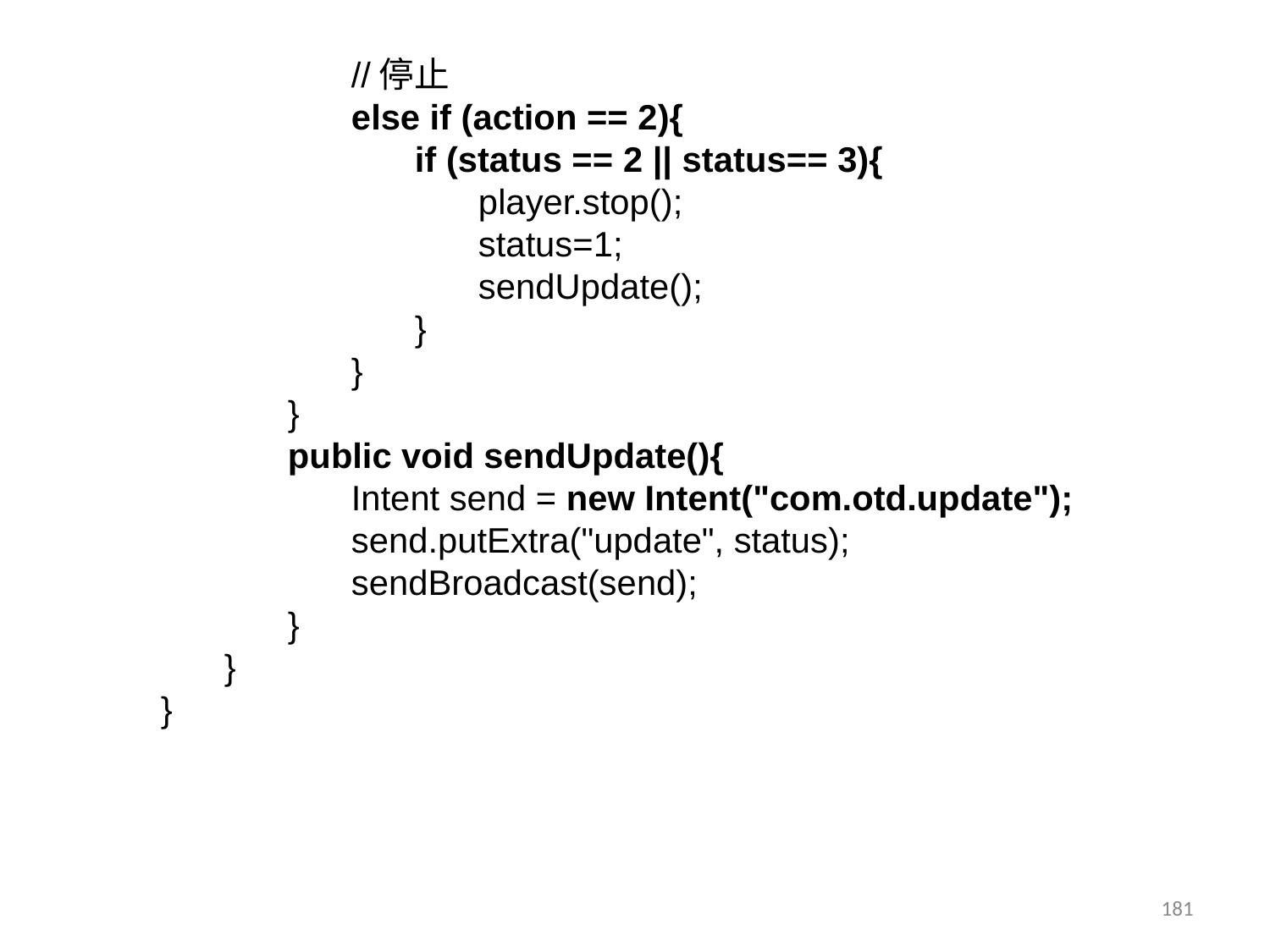

//停止
else if (action == 2){
if (status == 2 || status== 3){
player.stop();
status=1;
sendUpdate();
}
}
}
public void sendUpdate(){
Intent send = new Intent("com.otd.update");
send.putExtra("update", status);
sendBroadcast(send);
}
}
}
181